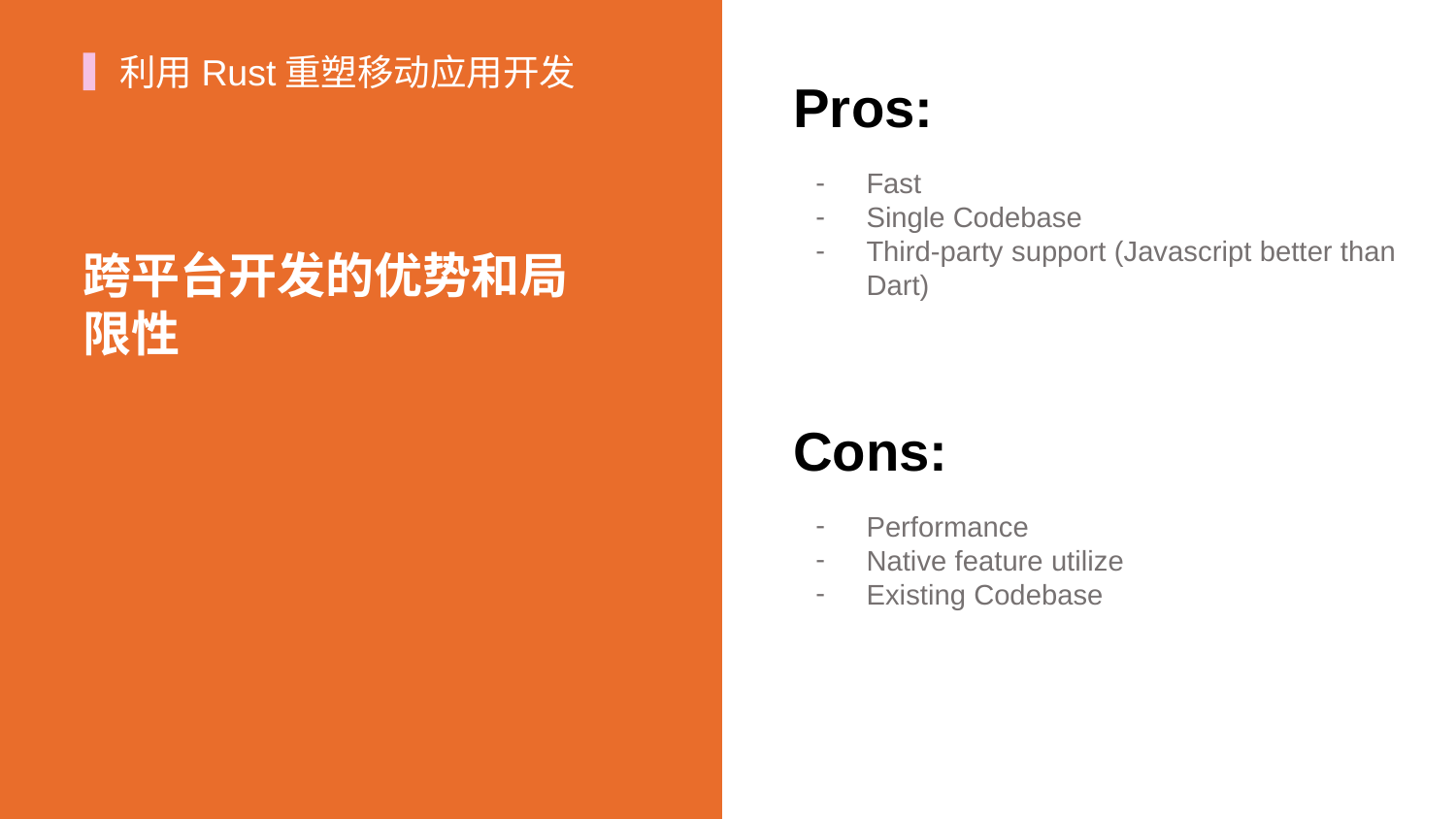

利用Rust重塑移动应用开发

Pros:

Fast
Single Codebase
Third-party support (Javascript better than Dart)
跨平台开发的优势和局限性

Cons:

Performance
Native feature utilize
Existing Codebase